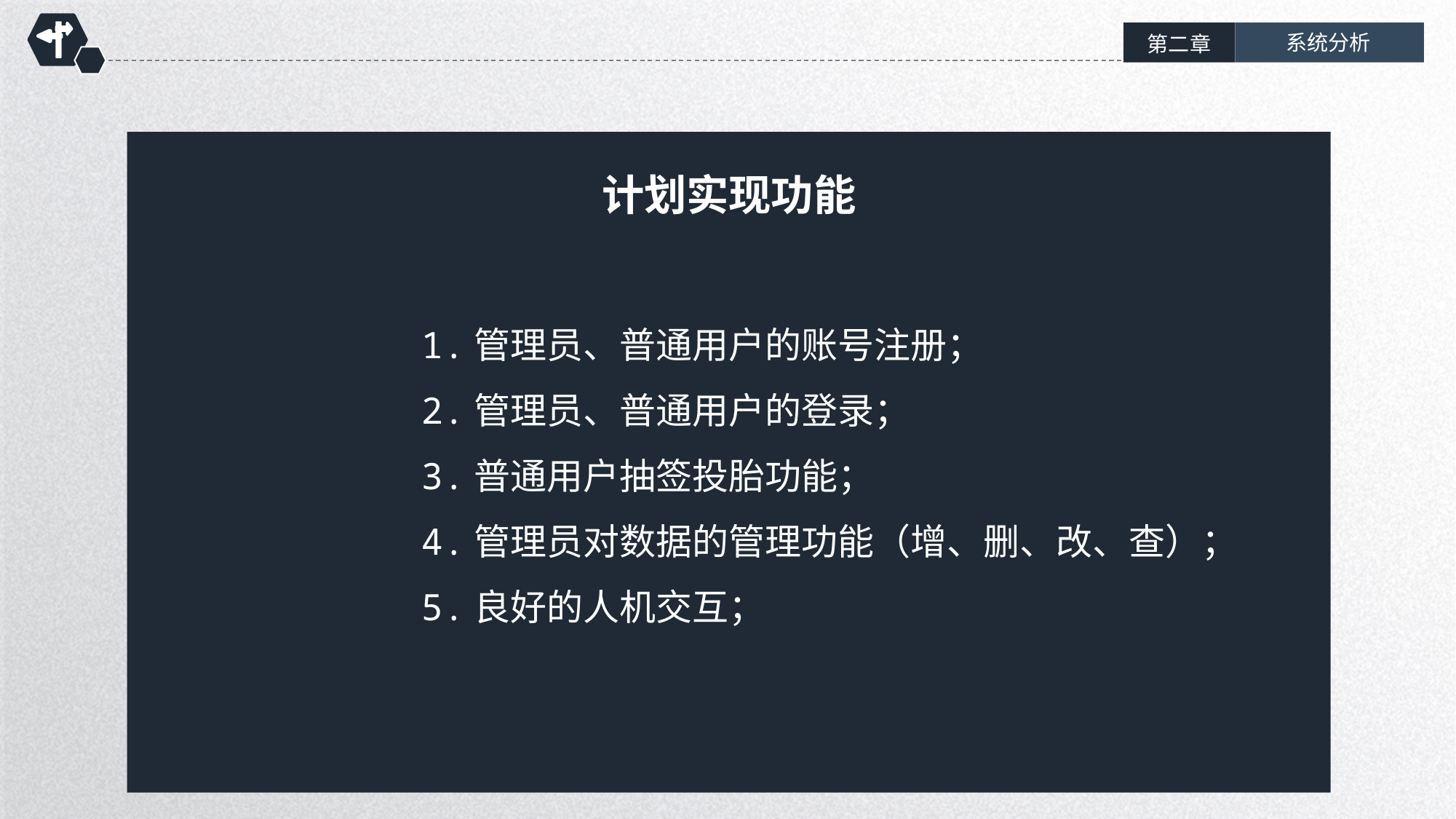

系统分析
第二章

计划实现功能

1.管理员、普通用户的账号注册；
2.管理员、普通用户的登录；
3.普通用户抽签投胎功能；
4.管理员对数据的管理功能（增、删、改、查）；
5.良好的人机交互；
延时符